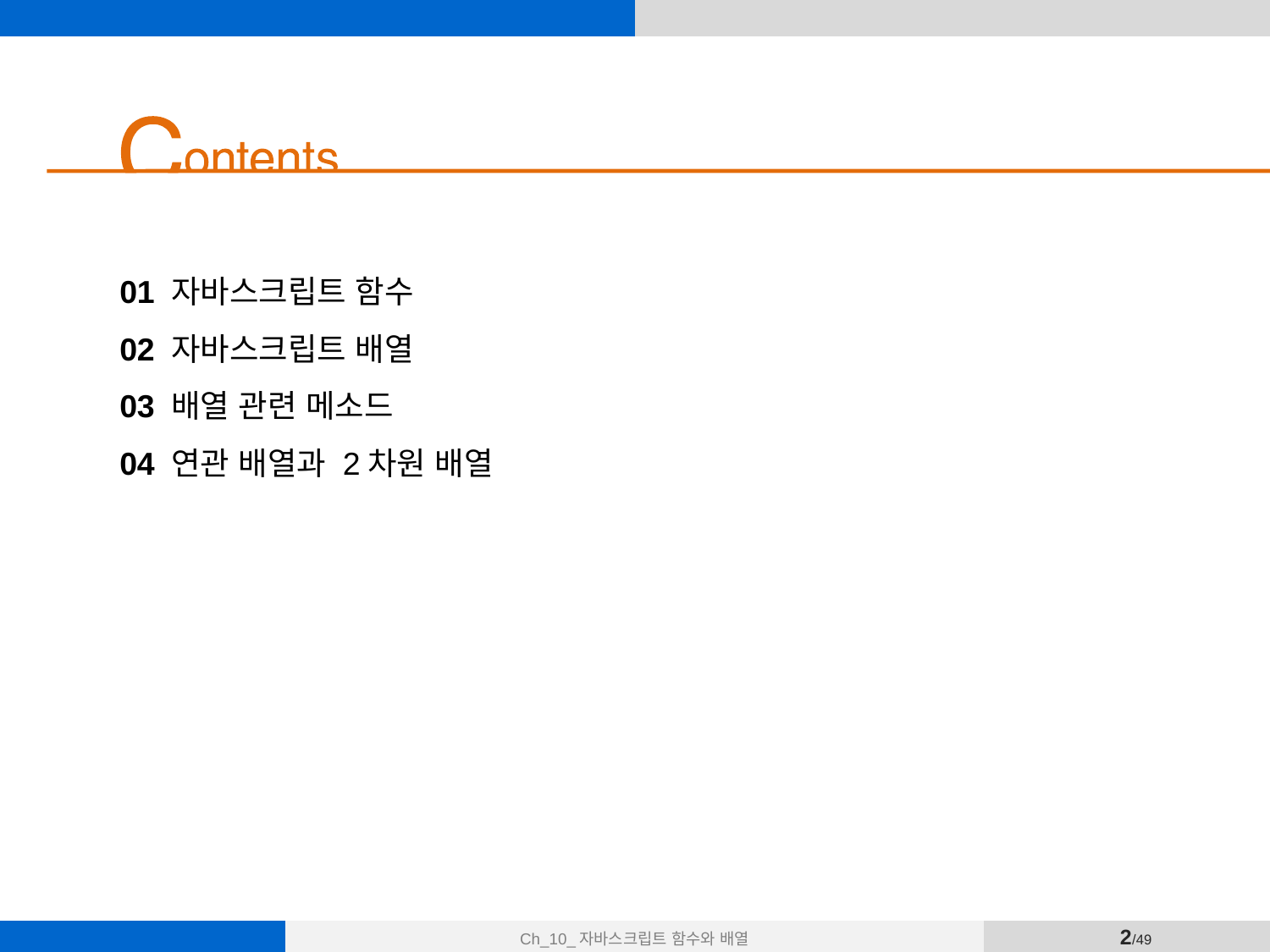

01 자바스크립트 함수
02 자바스크립트 배열
03 배열 관련 메소드
04 연관 배열과 2차원 배열